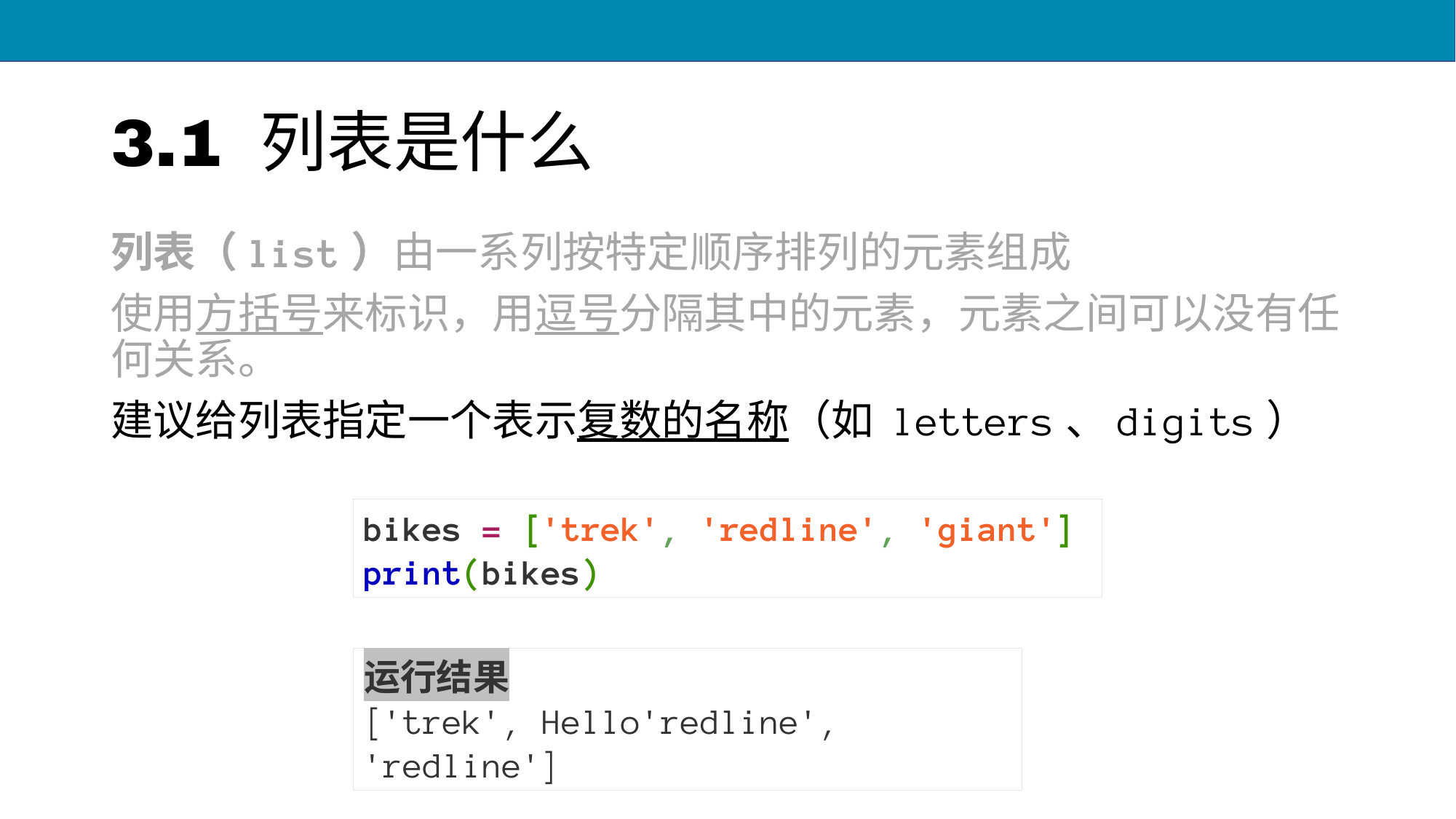

# 3.1 列表是什么
列表（list）由一系列按特定顺序排列的元素组成
使用方括号来标识，用逗号分隔其中的元素，元素之间可以没有任何关系。
建议给列表指定一个表示复数的名称（如 letters、digits）
bikes = ['trek', 'redline', 'giant']
print(bikes)
运行结果
['trek', Hello'redline', 'redline']